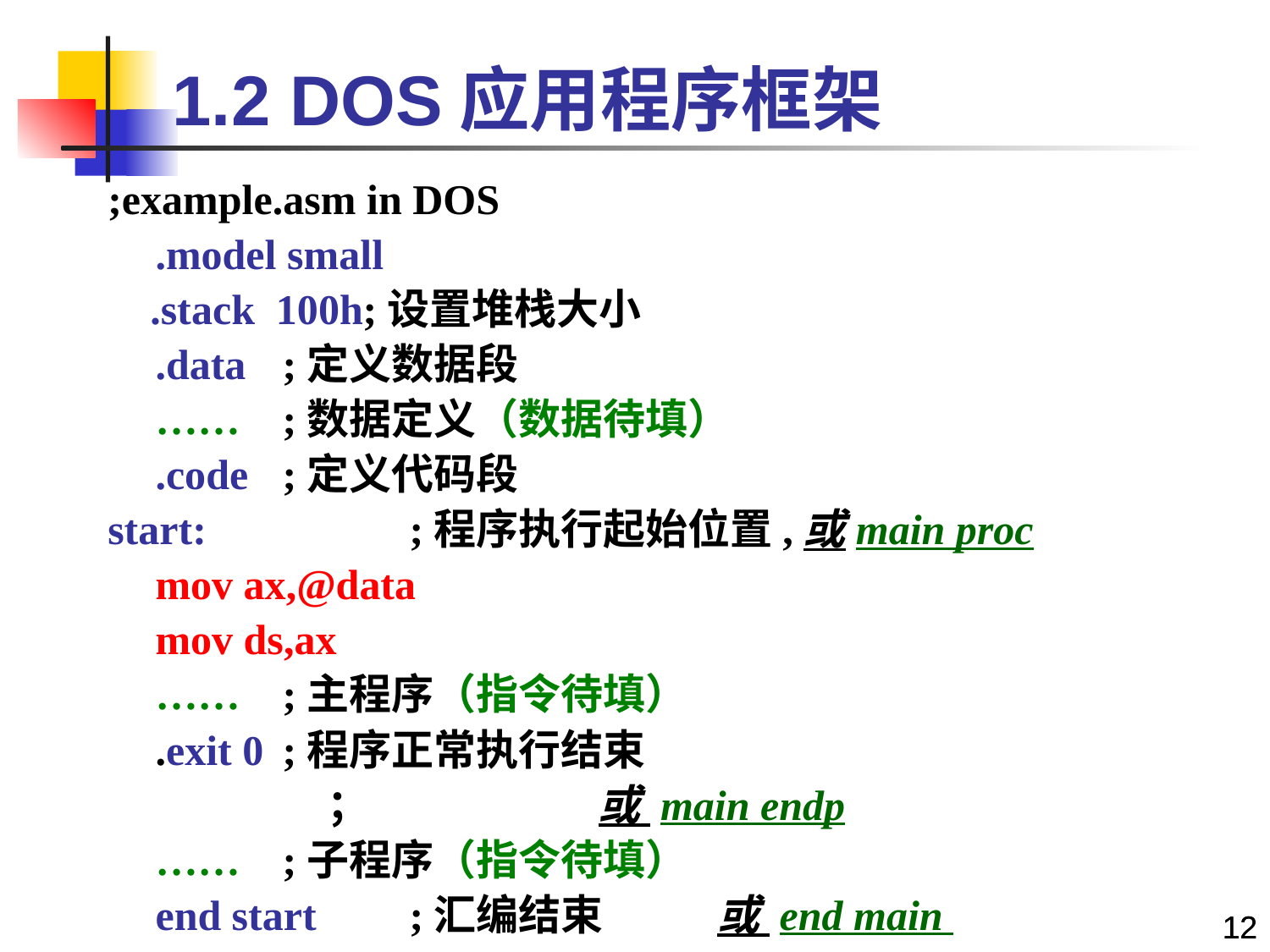

# 1.2 DOS应用程序框架
;example.asm in DOS
	.model small
    .stack  100h;设置堆栈大小
	.data	;定义数据段
	……	;数据定义（数据待填）
	.code	;定义代码段
start:		;程序执行起始位置,或main proc
	mov ax,@data
	mov ds,ax
	……	;主程序（指令待填）
	.exit 0	;程序正常执行结束
                      ；                        或 main endp
	……	;子程序（指令待填）
	end start	;汇编结束            或 end main